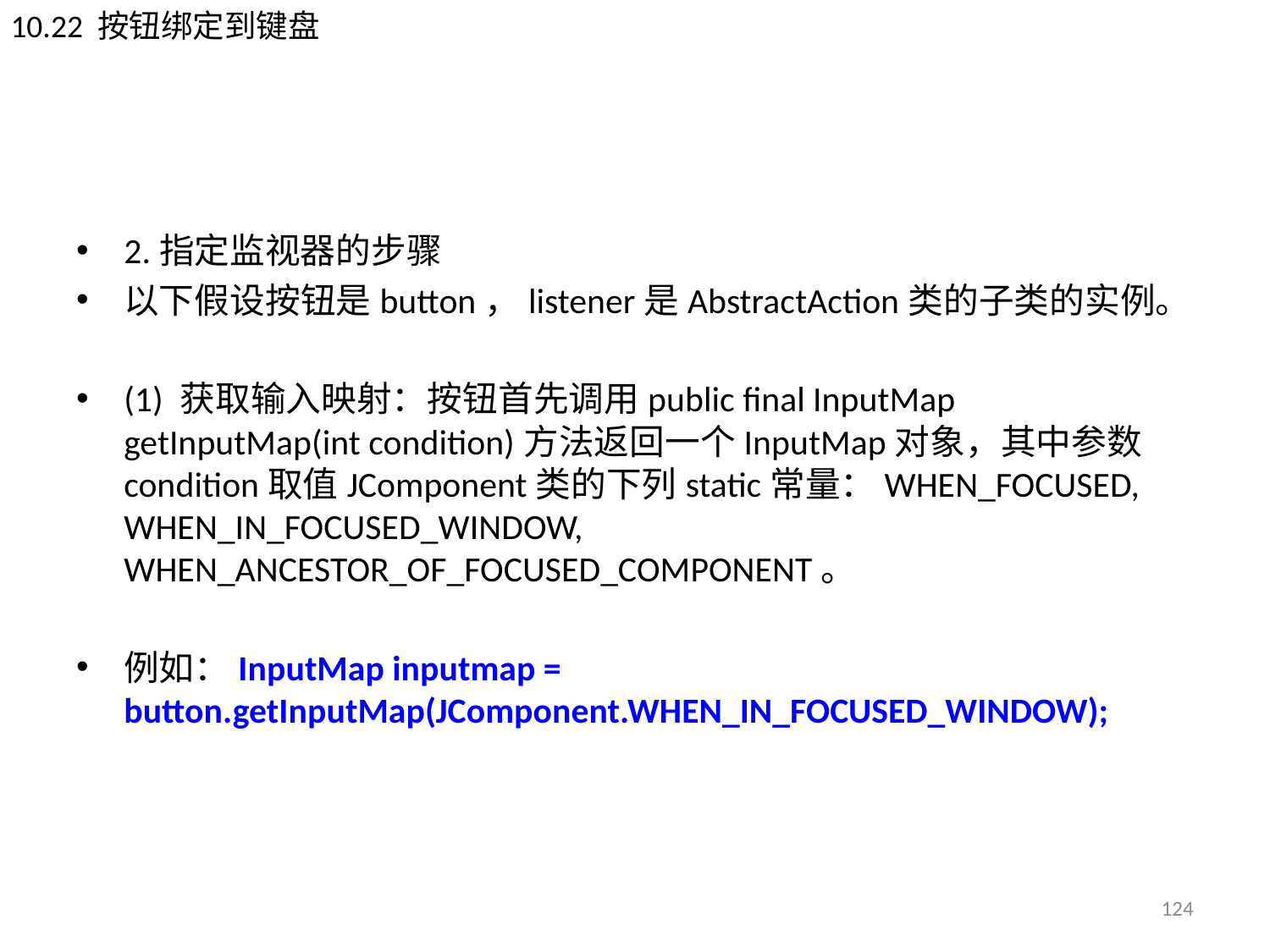

10.22 按钮绑定到键盘
#
2.指定监视器的步骤
以下假设按钮是button，listener是AbstractAction类的子类的实例。

(1) 获取输入映射：按钮首先调用public final InputMap getInputMap(int condition)方法返回一个InputMap对象，其中参数condition取值JComponent类的下列static常量：WHEN_FOCUSED, WHEN_IN_FOCUSED_WINDOW, WHEN_ANCESTOR_OF_FOCUSED_COMPONENT。

例如：InputMap inputmap = button.getInputMap(JComponent.WHEN_IN_FOCUSED_WINDOW);

124